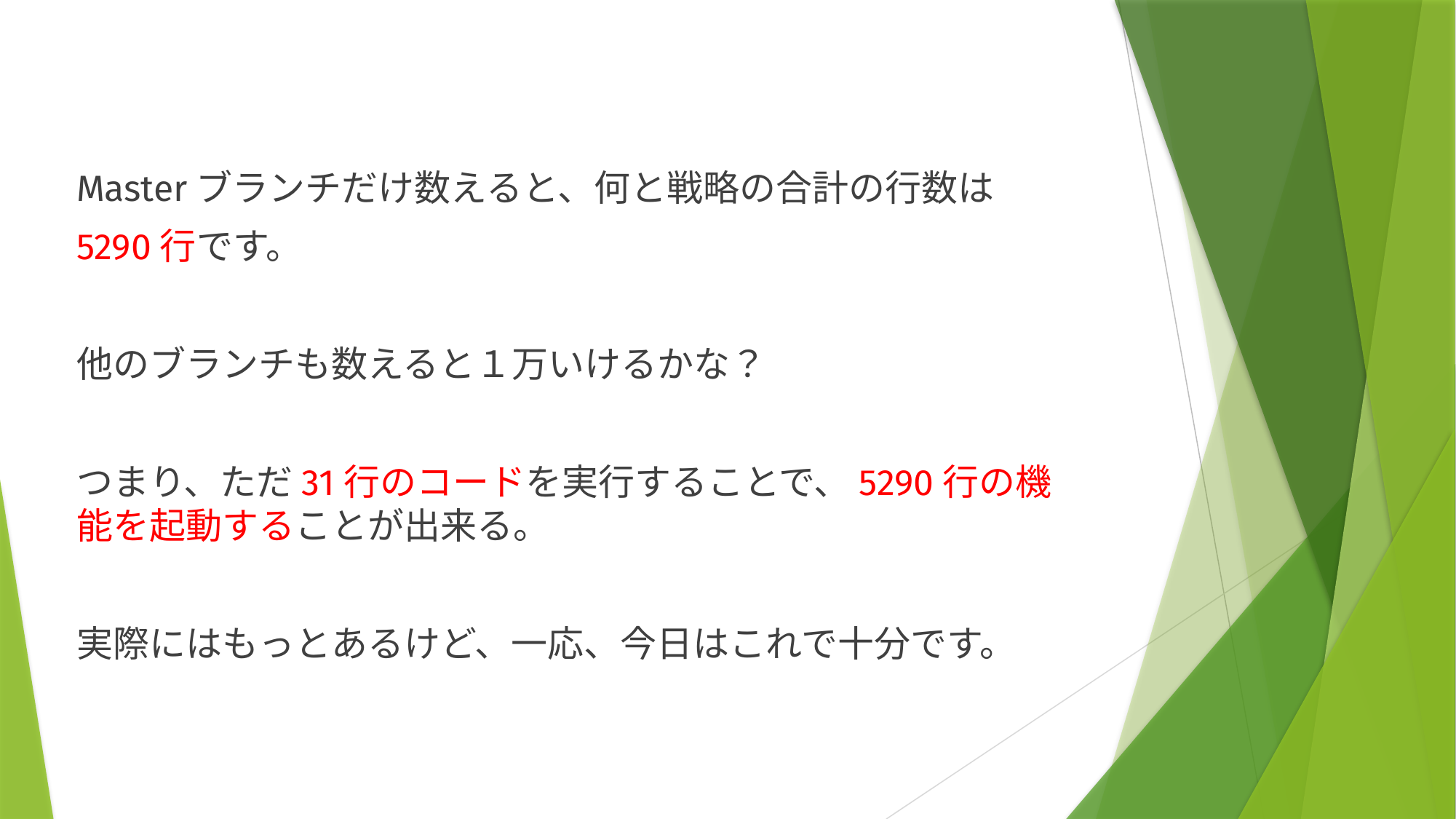

Masterブランチだけ数えると、何と戦略の合計の行数は
5290行です。

他のブランチも数えると１万いけるかな？

つまり、ただ31行のコードを実行することで、5290行の機能を起動することが出来る。

実際にはもっとあるけど、一応、今日はこれで十分です。